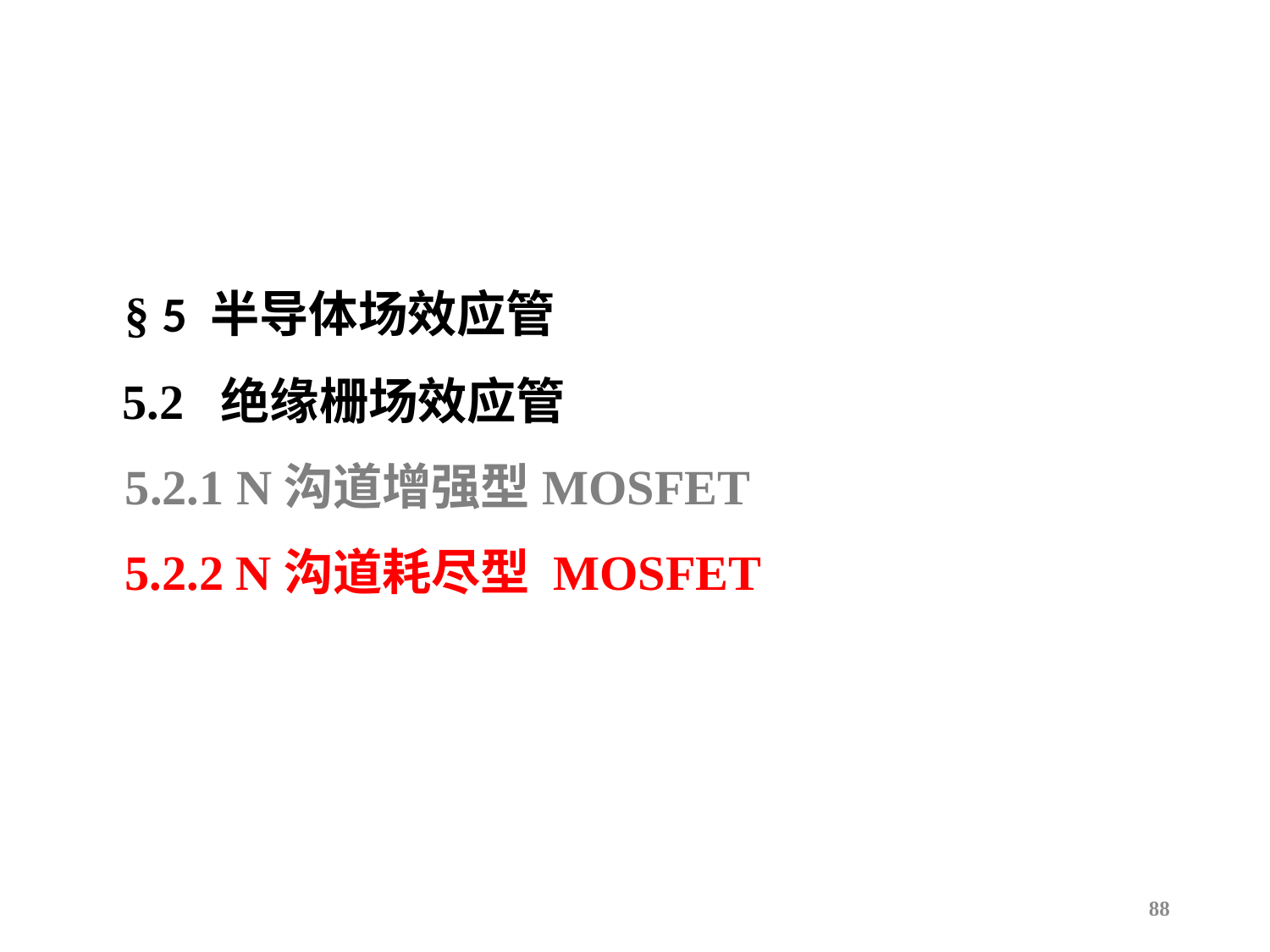

§ 5 半导体场效应管
5.2  绝缘栅场效应管
5.2.1 N沟道增强型MOSFET
5.2.2 N沟道耗尽型 MOSFET
88